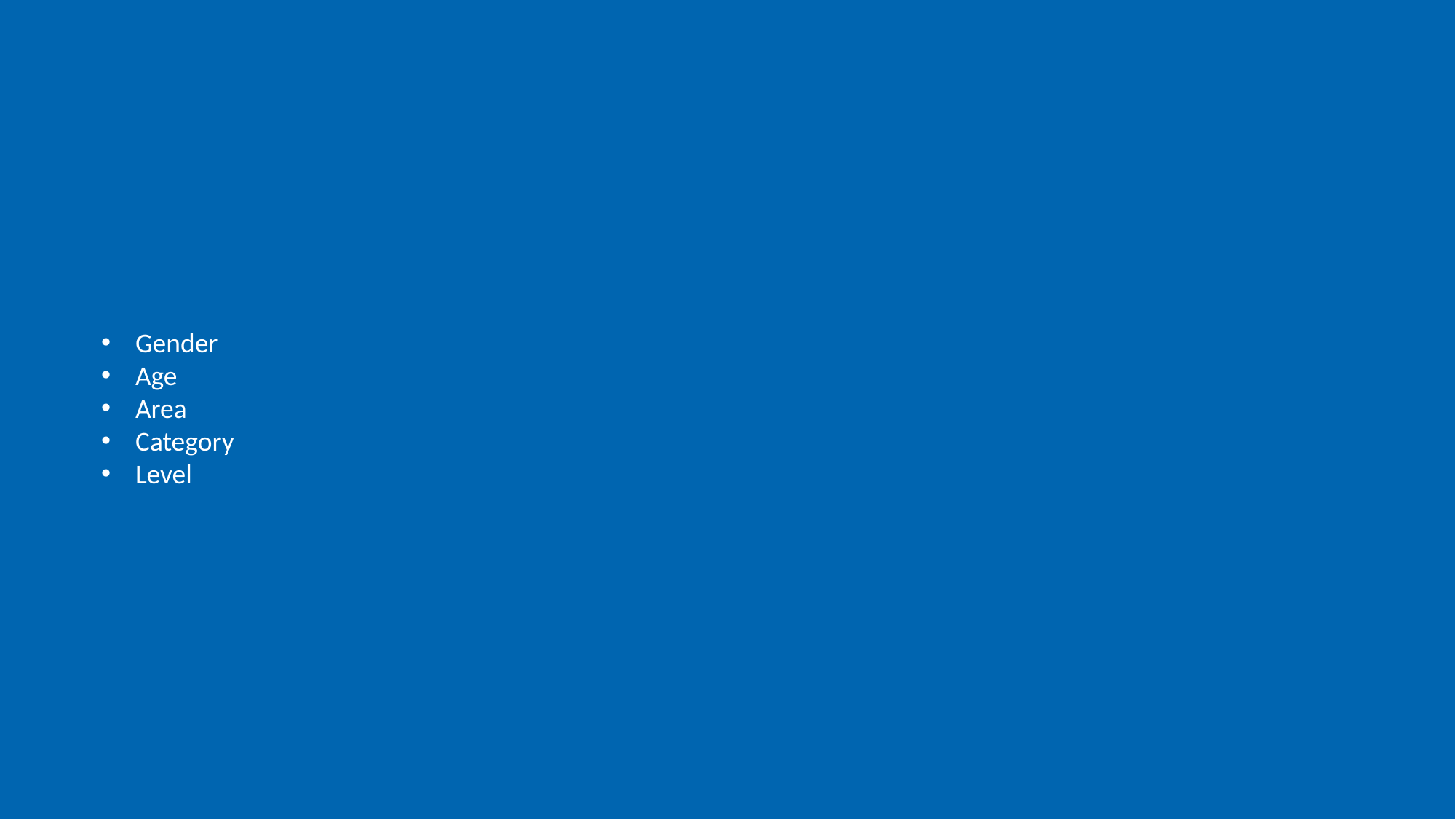

04
소매점 판매 현황
Gender
Age
Area
Category
Level